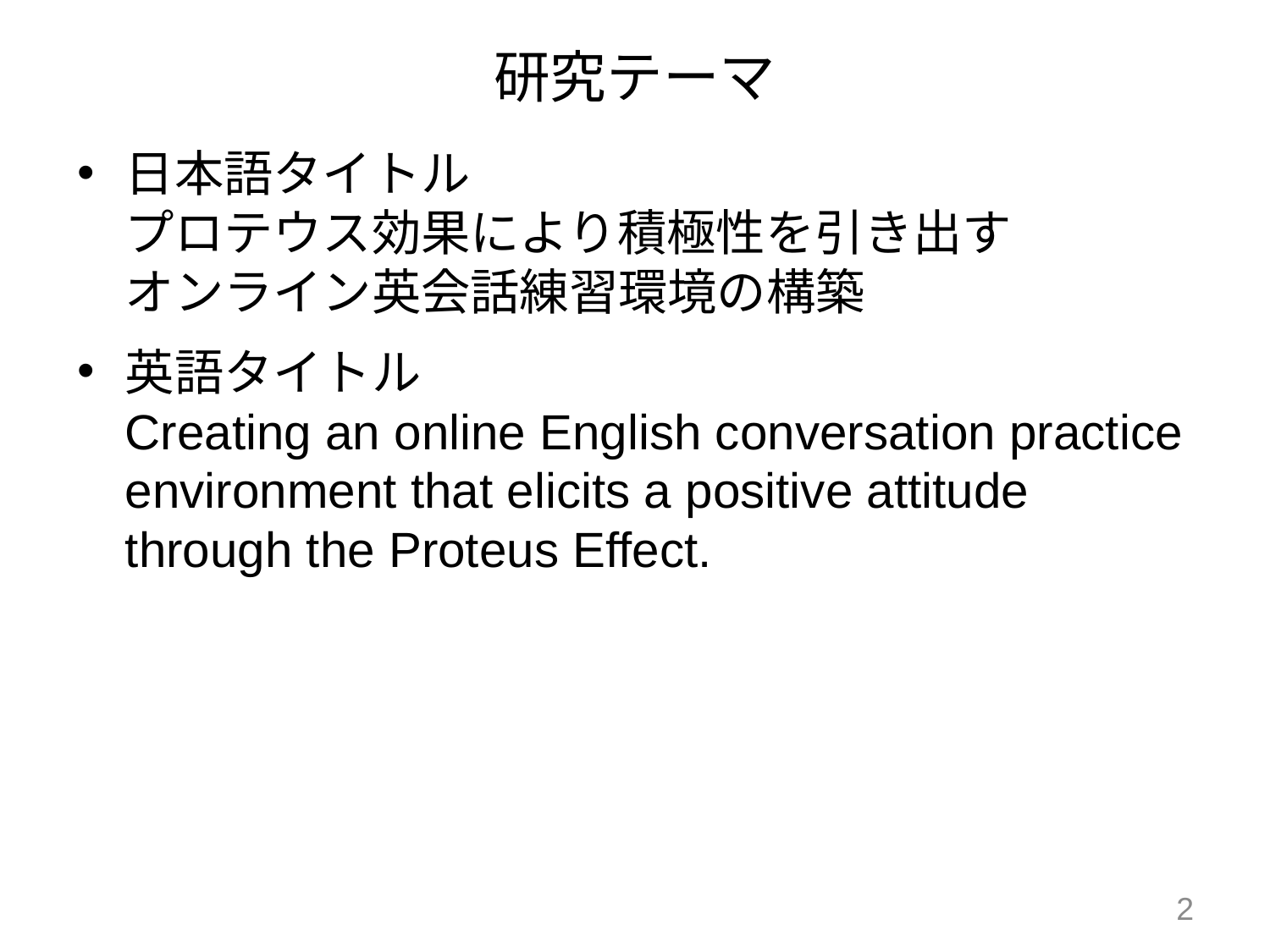

# 研究テーマ
日本語タイトル
プロテウス効果により積極性を引き出す
オンライン英会話練習環境の構築
英語タイトル
Creating an online English conversation practice environment that elicits a positive attitude through the Proteus Effect.

2